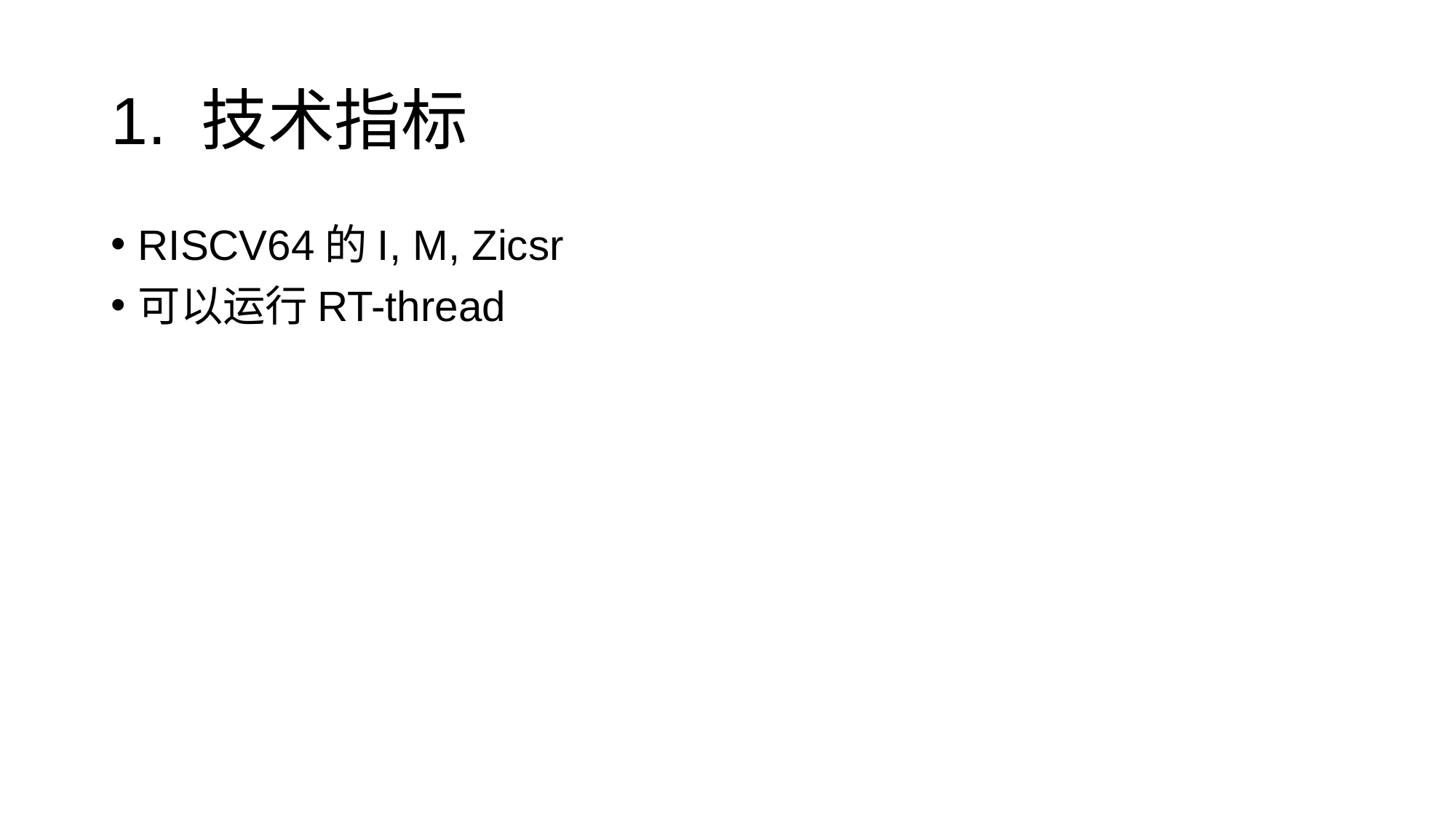

# 1. 技术指标
RISCV64的I, M, Zicsr
可以运行RT-thread